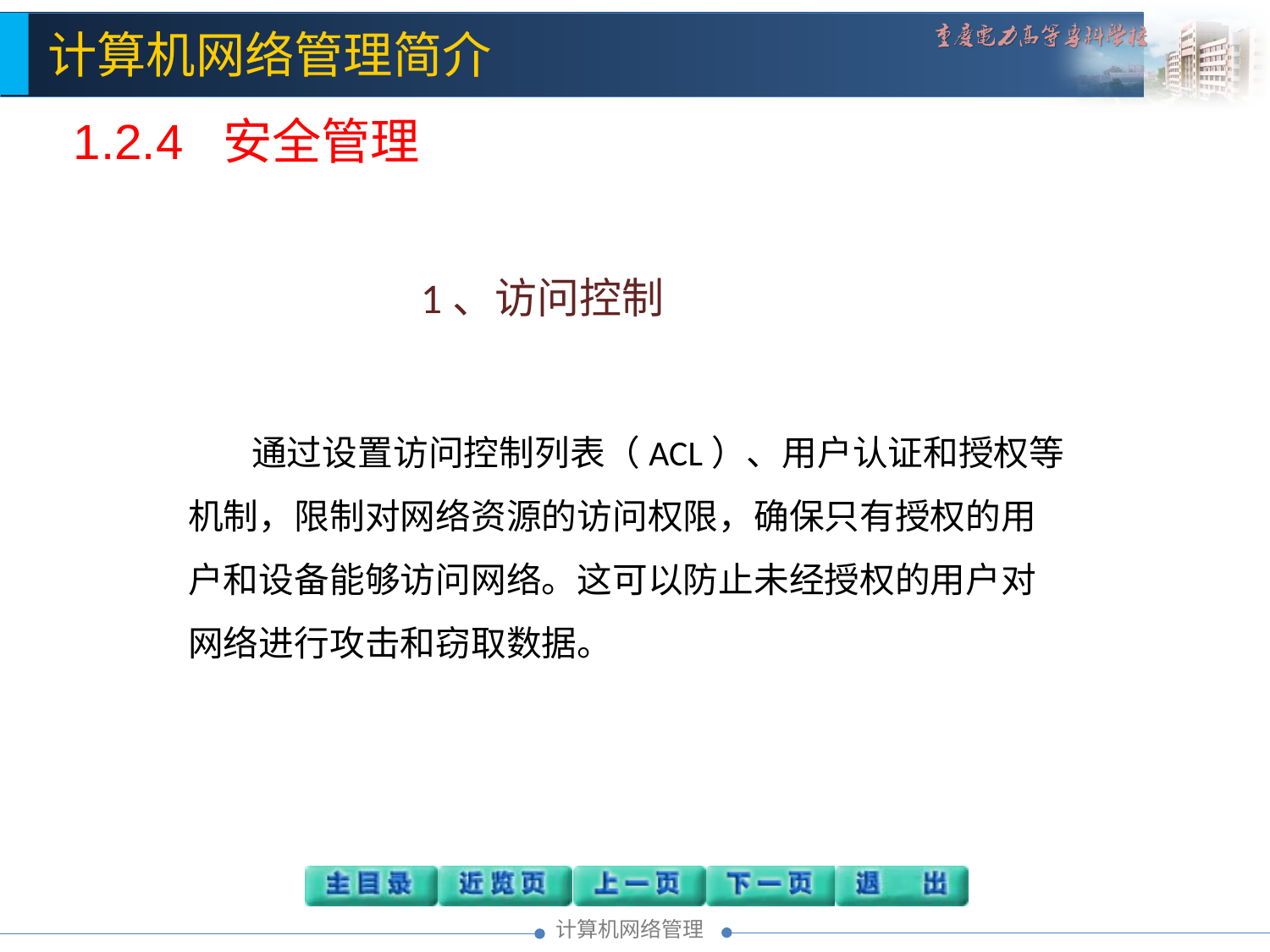

1.2.4  安全管理
1、访问控制
通过设置访问控制列表（ACL）、用户认证和授权等机制，限制对网络资源的访问权限，确保只有授权的用户和设备能够访问网络。这可以防止未经授权的用户对网络进行攻击和窃取数据。